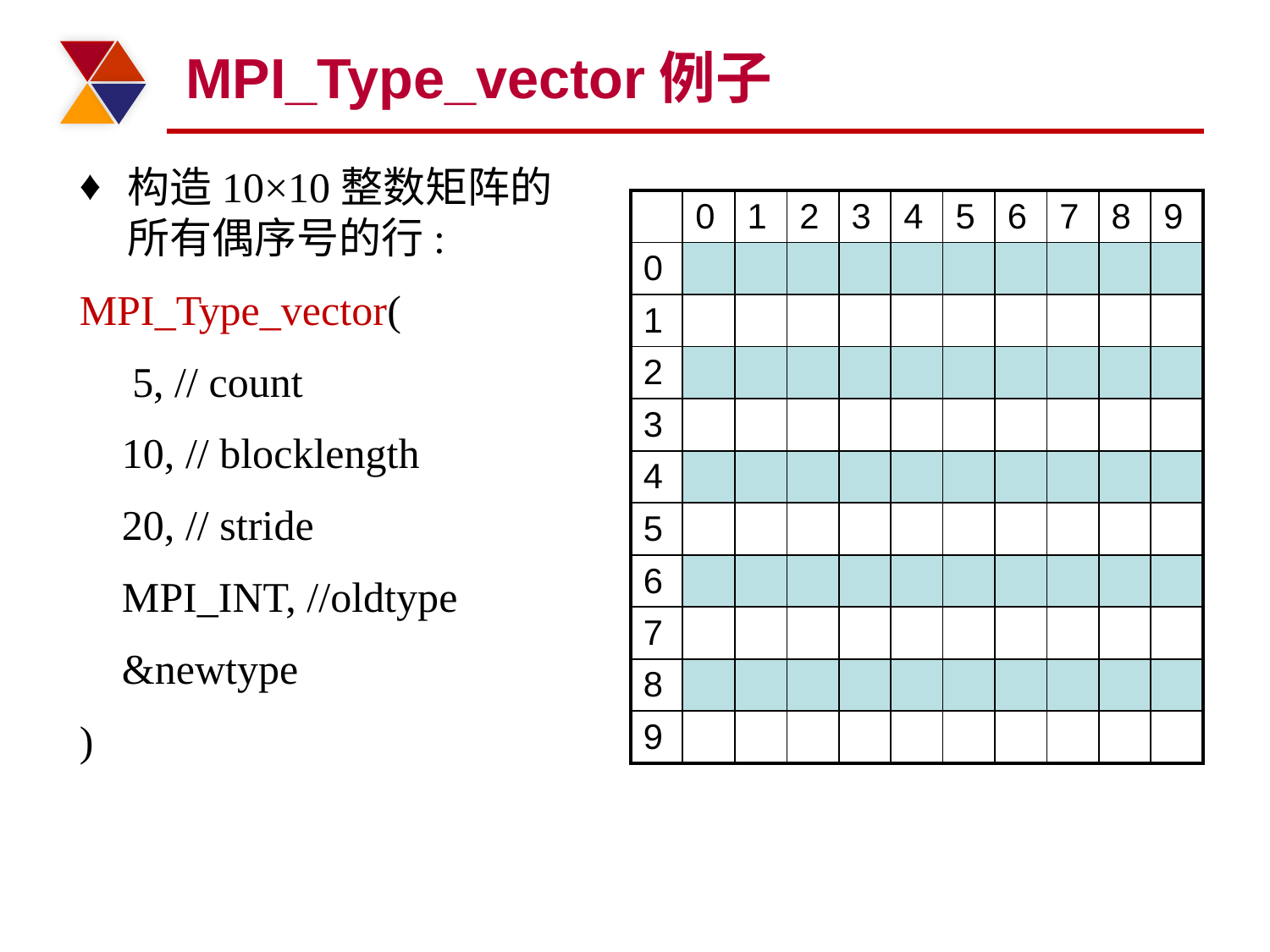

# MPI_Type_vector例子
构造10×10整数矩阵的所有偶序号的行:
MPI_Type_vector(
     5, // count
    10, // blocklength
    20, // stride
    MPI_INT, //oldtype
    &newtype
)

|  | 0 | 1 | 2 | 3 | 4 | 5 | 6 | 7 | 8 | 9 |
| --- | --- | --- | --- | --- | --- | --- | --- | --- | --- | --- |
| 0 |  |  |  |  |  |  |  |  |  |  |
| 1 |  |  |  |  |  |  |  |  |  |  |
| 2 |  |  |  |  |  |  |  |  |  |  |
| 3 |  |  |  |  |  |  |  |  |  |  |
| 4 |  |  |  |  |  |  |  |  |  |  |
| 5 |  |  |  |  |  |  |  |  |  |  |
| 6 |  |  |  |  |  |  |  |  |  |  |
| 7 |  |  |  |  |  |  |  |  |  |  |
| 8 |  |  |  |  |  |  |  |  |  |  |
| 9 |  |  |  |  |  |  |  |  |  |  |